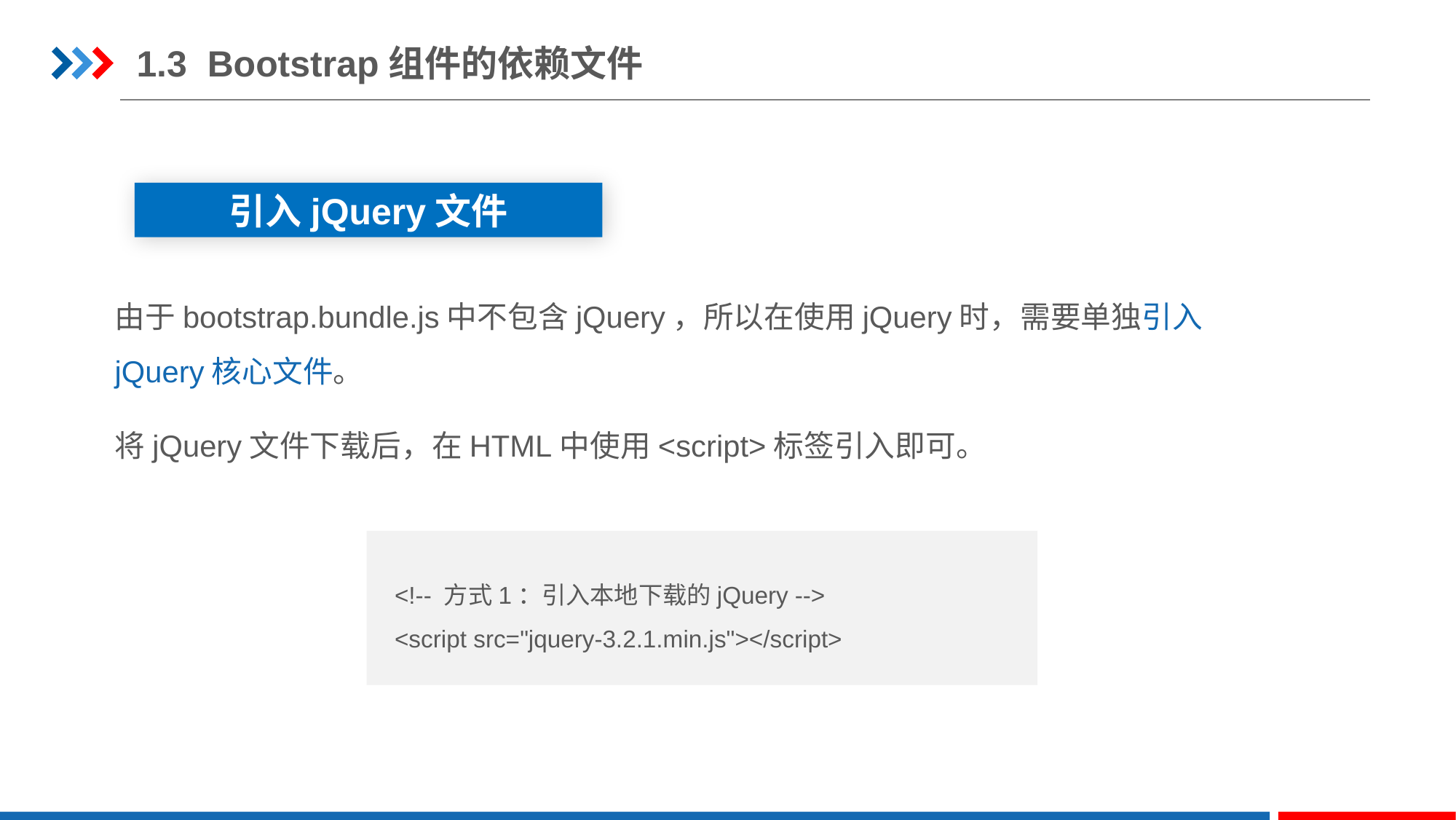

1.3  Bootstrap组件的依赖文件
引入jQuery文件
由于bootstrap.bundle.js中不包含jQuery，所以在使用jQuery时，需要单独引入
jQuery核心文件。
将jQuery文件下载后，在HTML中使用<script>标签引入即可。

<!-- 方式1：引入本地下载的jQuery -->
<script src="jquery-3.2.1.min.js"></script>